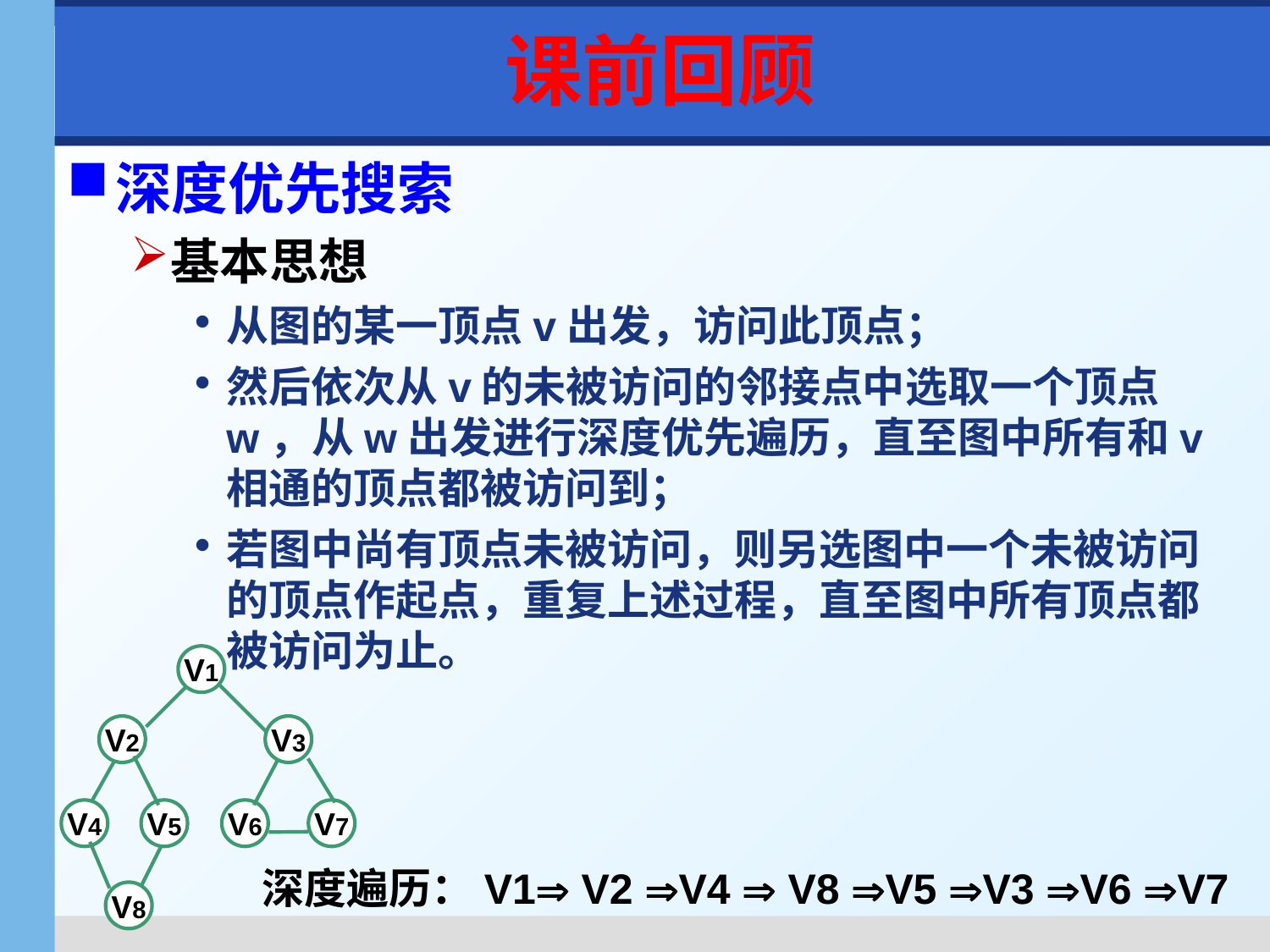

课前回顾
深度优先搜索
基本思想
从图的某一顶点v出发，访问此顶点；
然后依次从v的未被访问的邻接点中选取一个顶点w，从w出发进行深度优先遍历，直至图中所有和v相通的顶点都被访问到；
若图中尚有顶点未被访问，则另选图中一个未被访问的顶点作起点，重复上述过程，直至图中所有顶点都被访问为止。

V1

V2
V3

V4
V5
V6
V7

V8
深度遍历：V1⇒ V2 ⇒V4 ⇒ V8 ⇒V5 ⇒V3 ⇒V6 ⇒V7